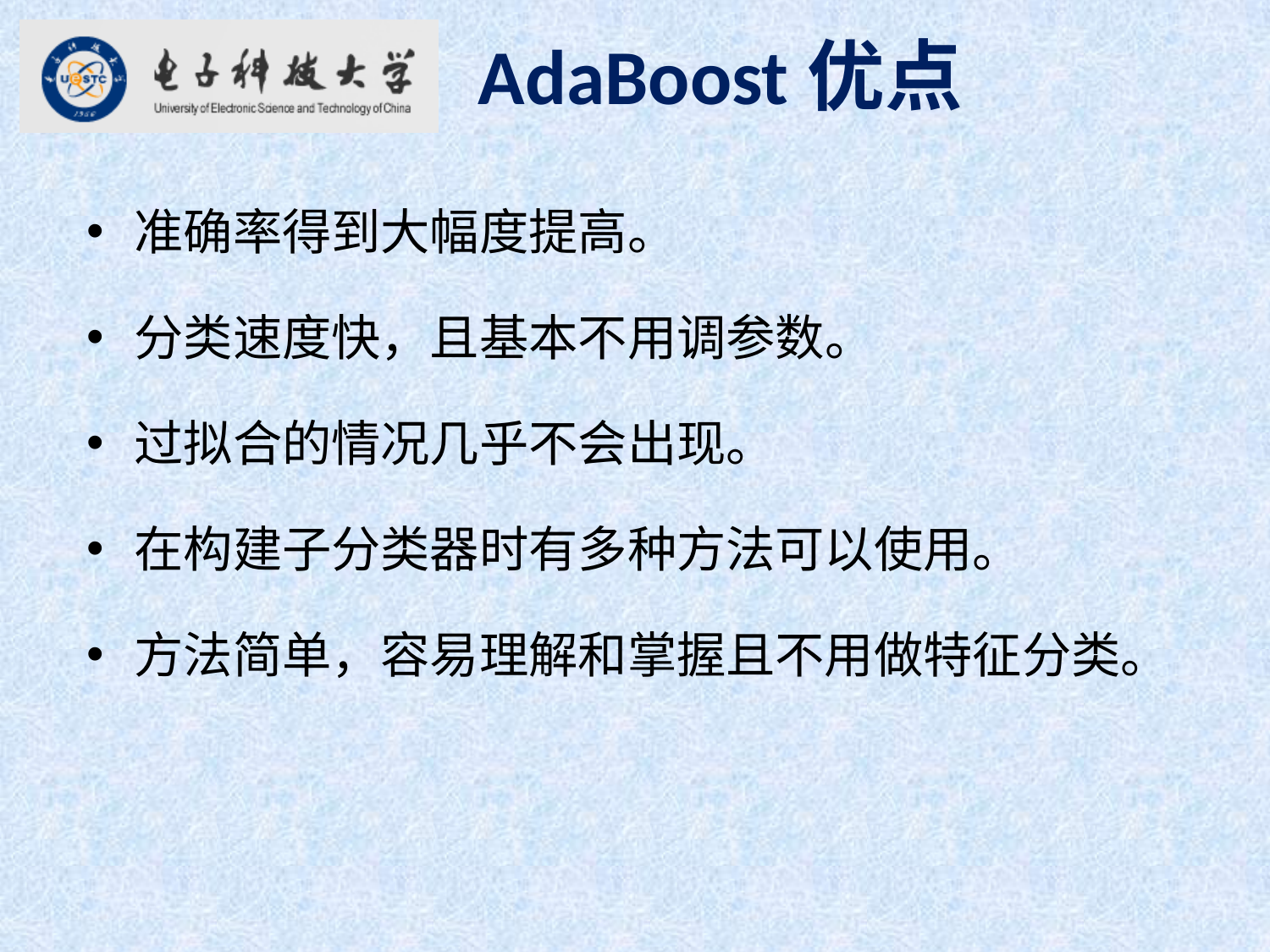

AdaBoost优点
准确率得到大幅度提高。
分类速度快，且基本不用调参数。
过拟合的情况几乎不会出现。
在构建子分类器时有多种方法可以使用。
方法简单，容易理解和掌握且不用做特征分类。